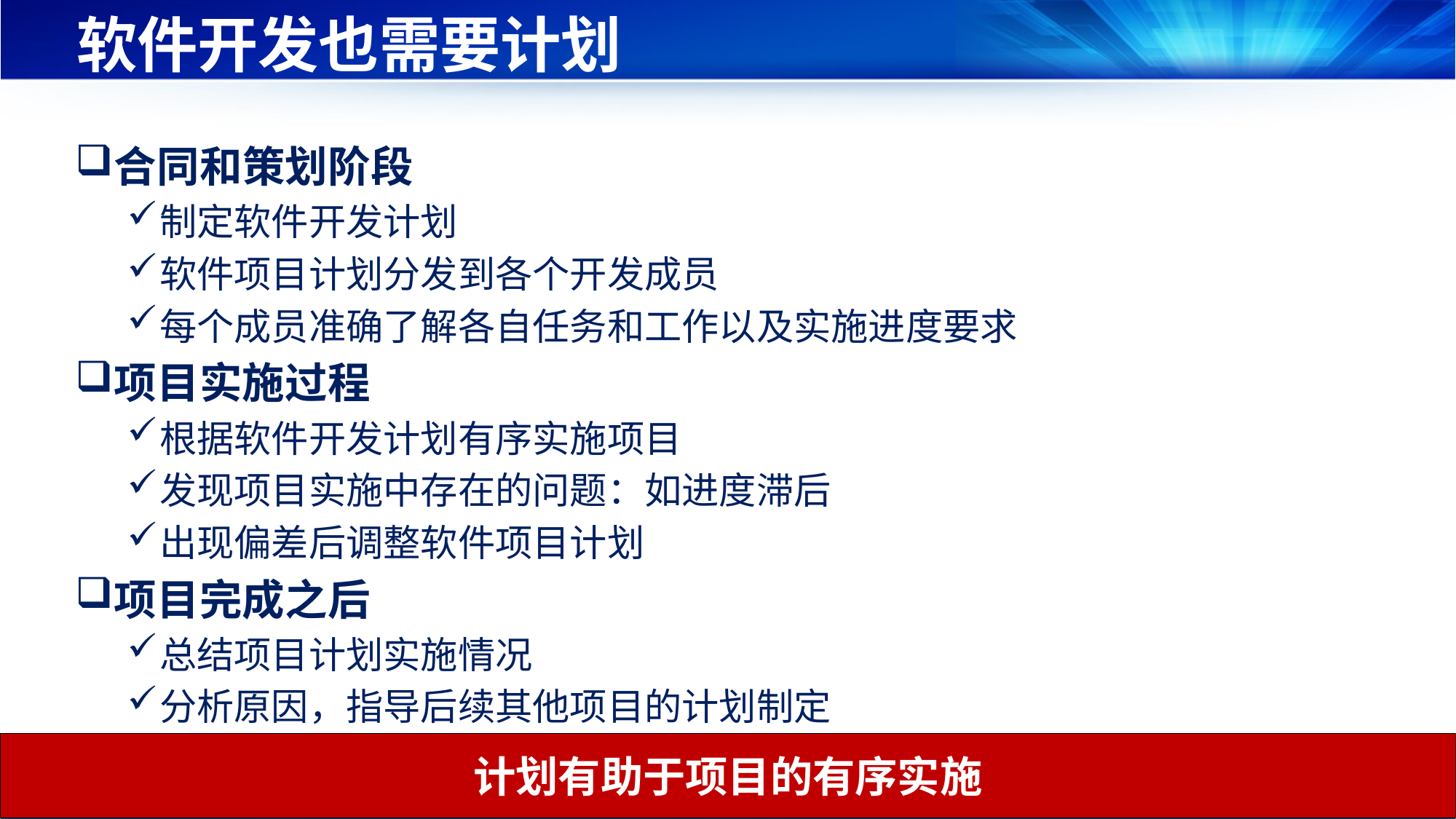

# 软件开发也需要计划
合同和策划阶段
制定软件开发计划
软件项目计划分发到各个开发成员
每个成员准确了解各自任务和工作以及实施进度要求
项目实施过程
根据软件开发计划有序实施项目
发现项目实施中存在的问题：如进度滞后
出现偏差后调整软件项目计划
项目完成之后
总结项目计划实施情况
分析原因，指导后续其他项目的计划制定
计划有助于项目的有序实施